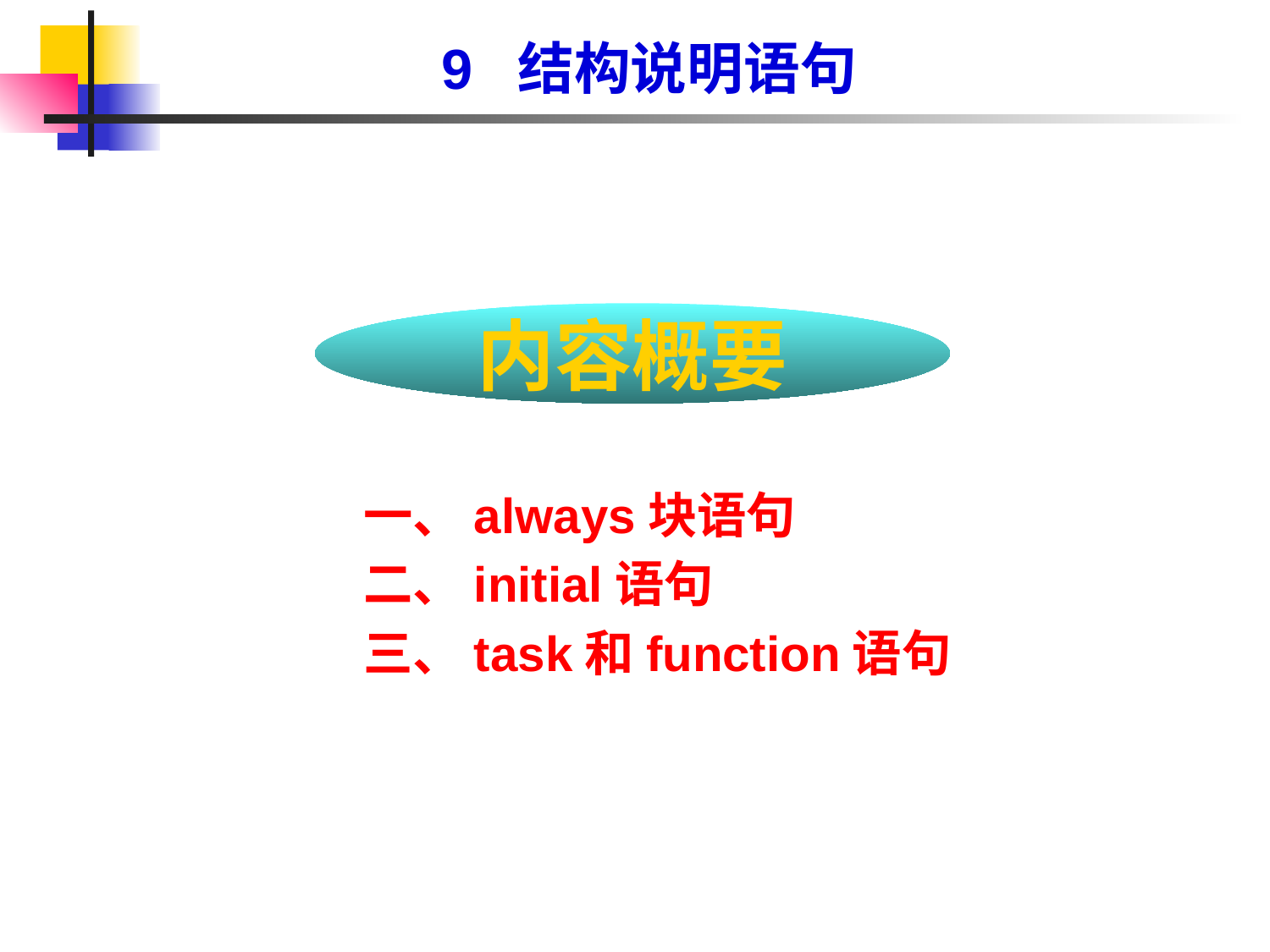

9  结构说明语句
内容概要
一、always块语句
二、initial语句
三、task和function语句
# 158